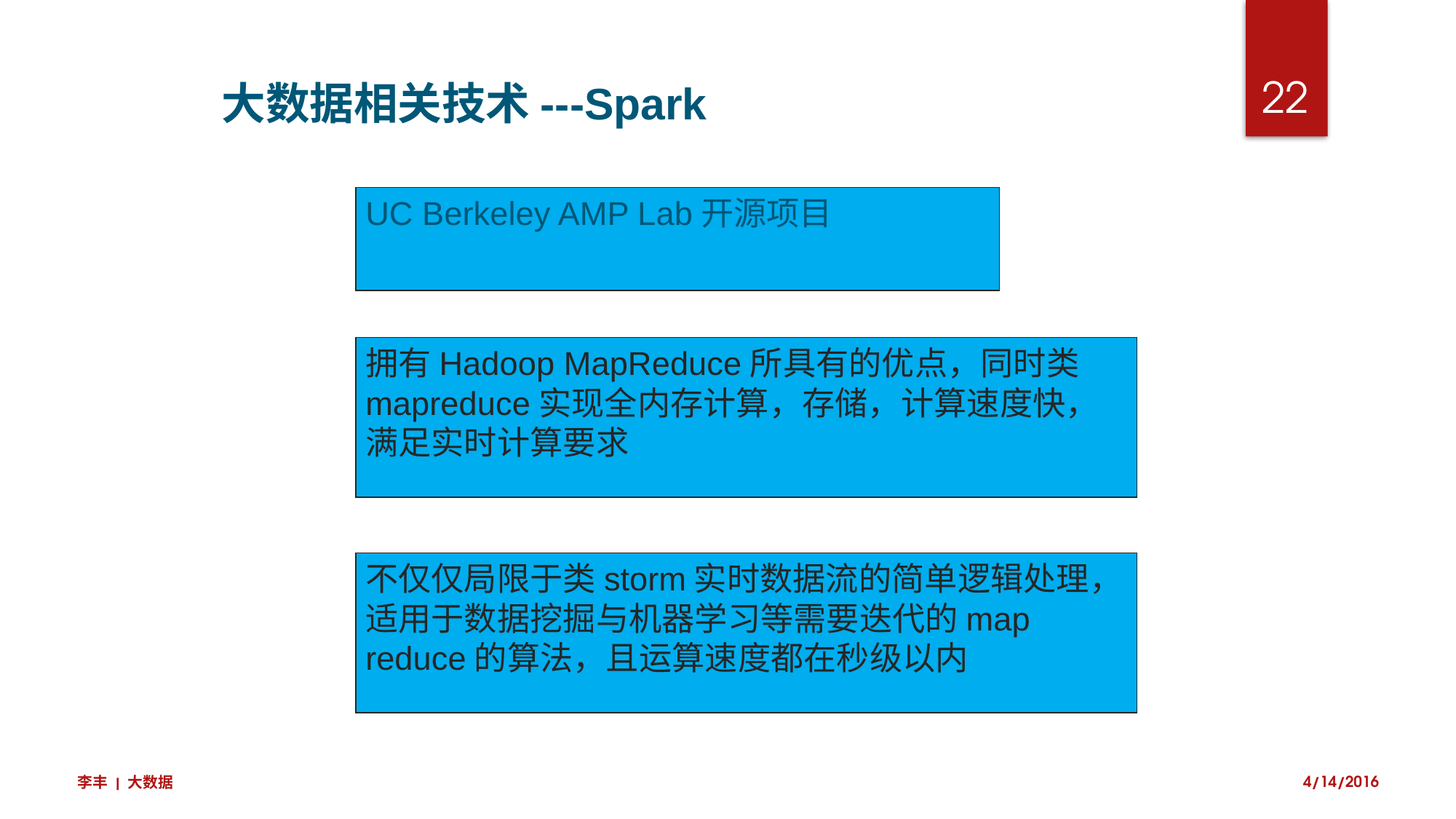

22
大数据相关技术---Spark

UC Berkeley AMP Lab开源项目

拥有Hadoop MapReduce所具有的优点，同时类mapreduce实现全内存计算，存储，计算速度快，满足实时计算要求

不仅仅局限于类storm实时数据流的简单逻辑处理，适用于数据挖掘与机器学习等需要迭代的map reduce的算法，且运算速度都在秒级以内

李丰 | 大数据
4/14/2016